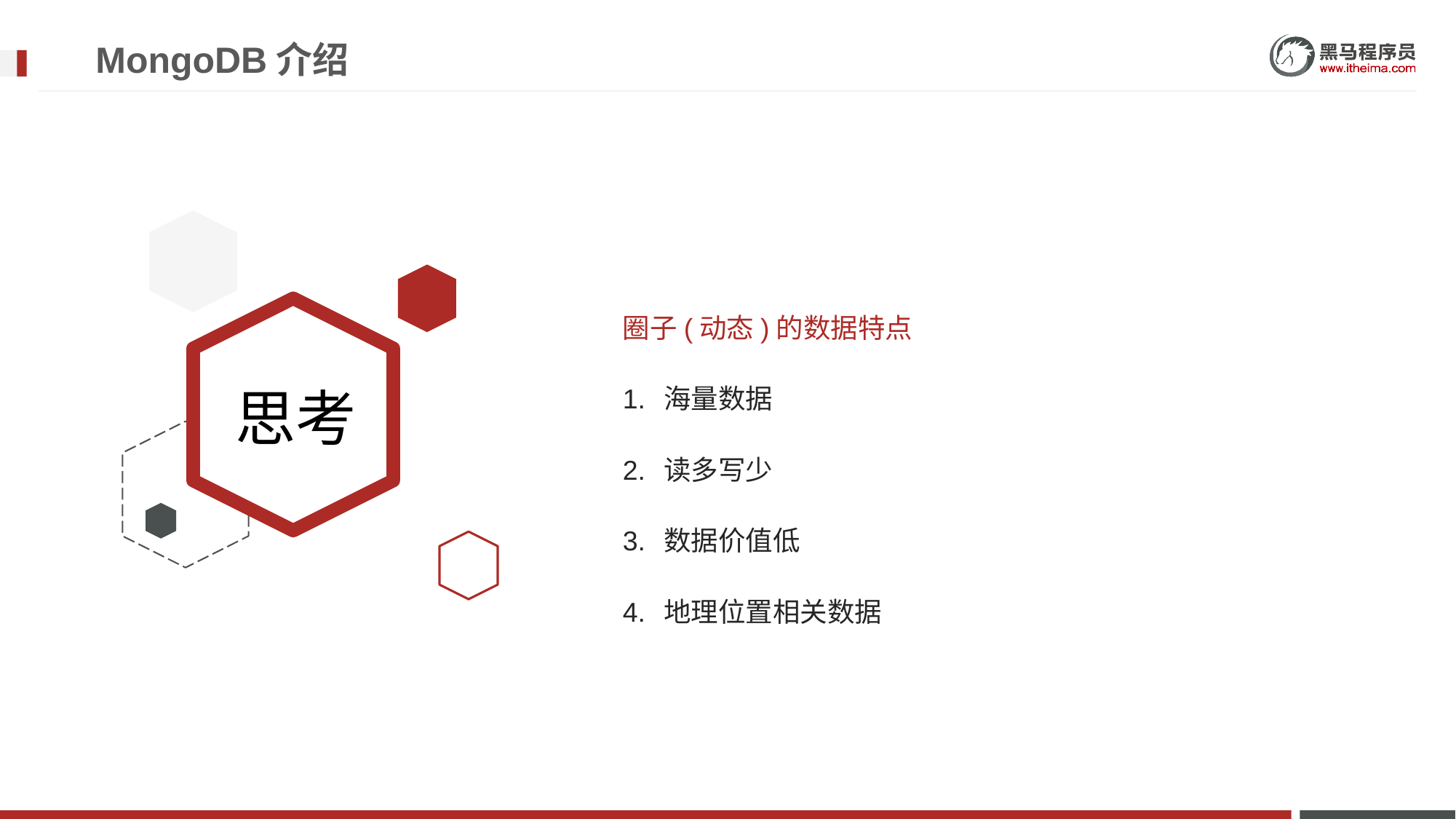

# MongoDB介绍
圈子(动态)的数据特点
海量数据
读多写少
数据价值低
地理位置相关数据